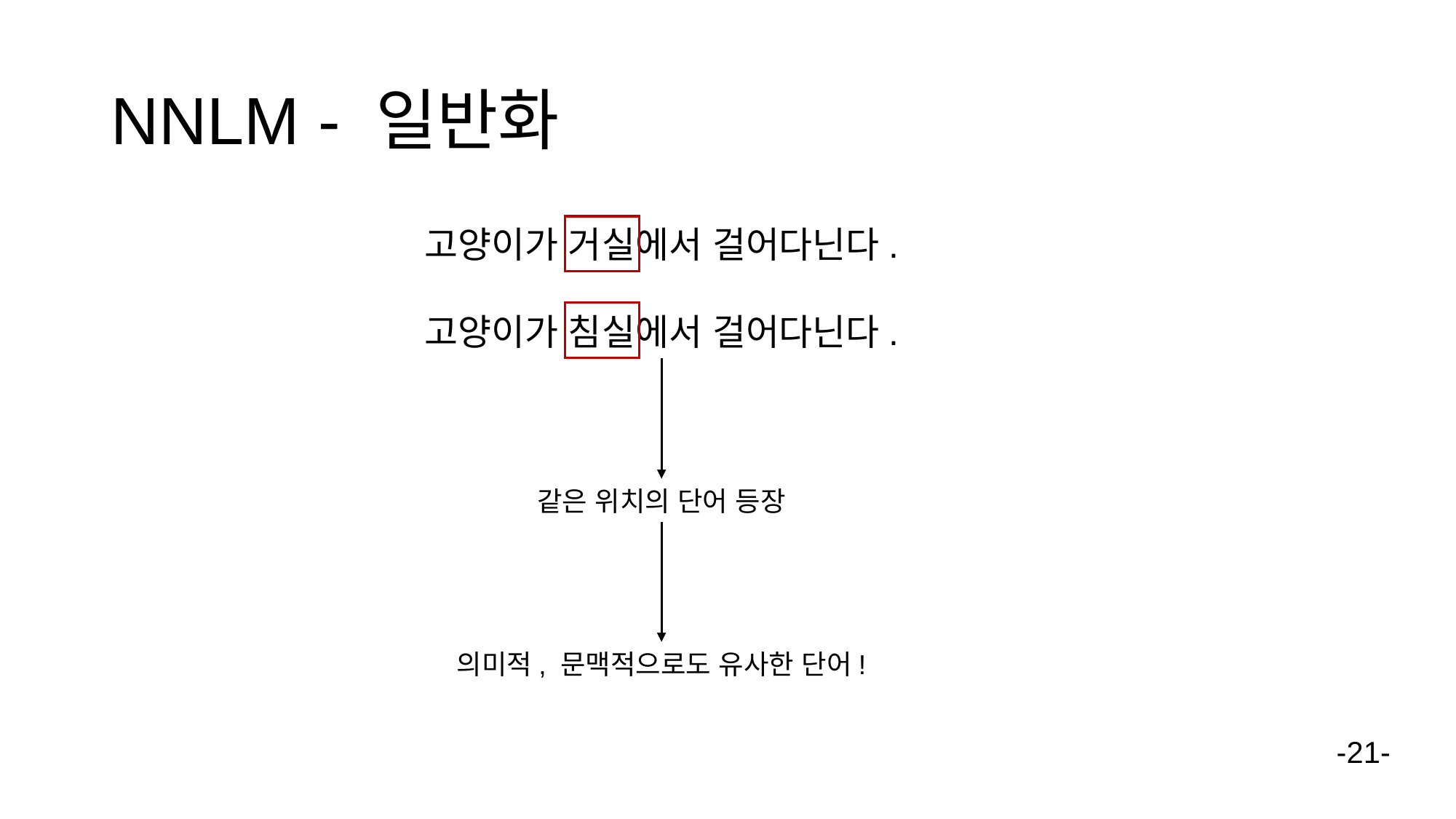

# NNLM - 일반화

고양이가 거실에서 걸어다닌다.

고양이가 침실에서 걸어다닌다.

같은 위치의 단어 등장
의미적, 문맥적으로도 유사한 단어!
-21-